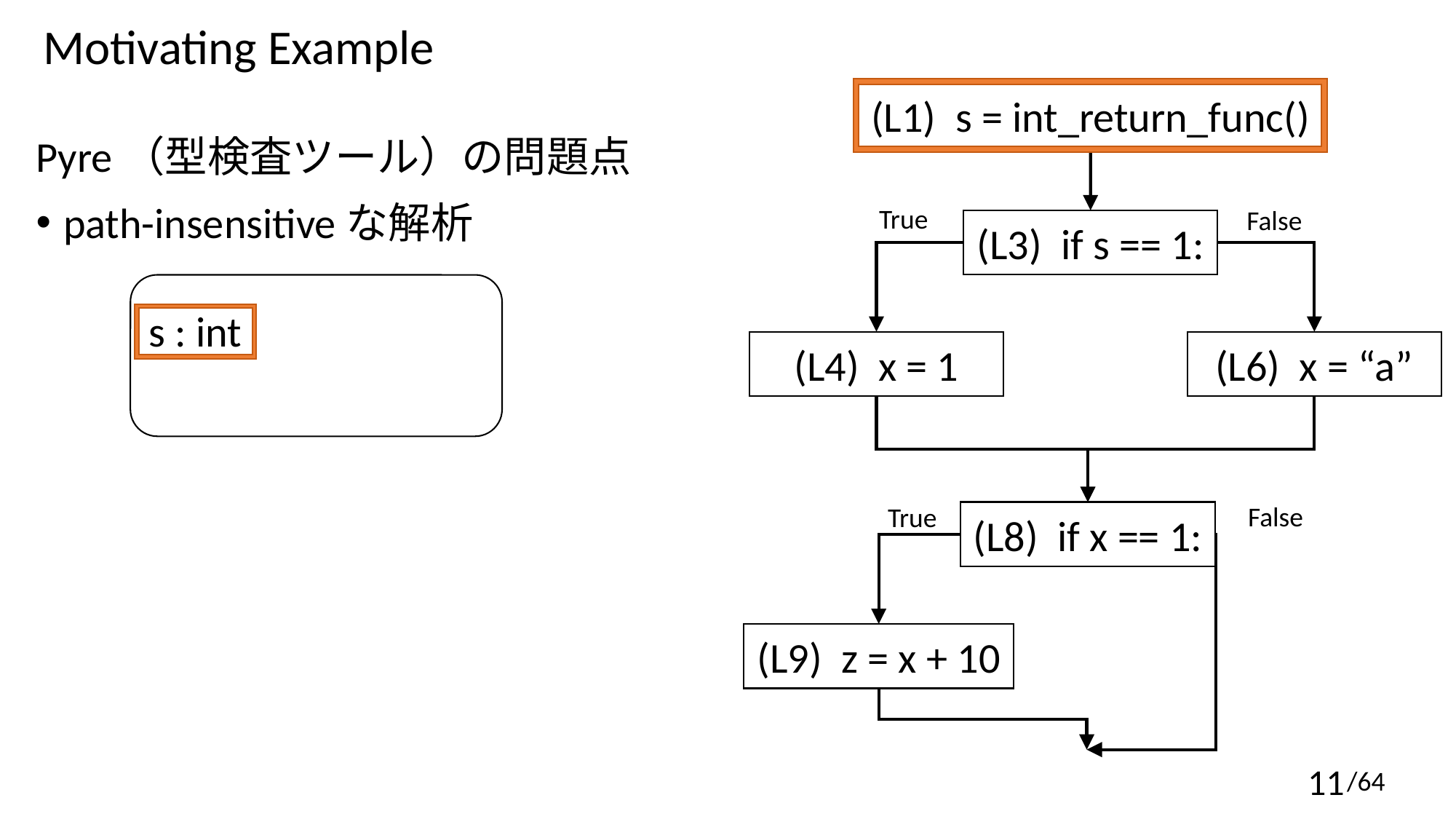

Motivating Example

(L1)  s = int_return_func()
Pyre（型検査ツール）の問題点
path-insensitiveな解析
True
False
(L3)  if s == 1:
s : int

(L4)  x = 1
(L6)  x = “a”
False
True
(L8)  if x == 1:
(L9)  z = x + 10
/64
11